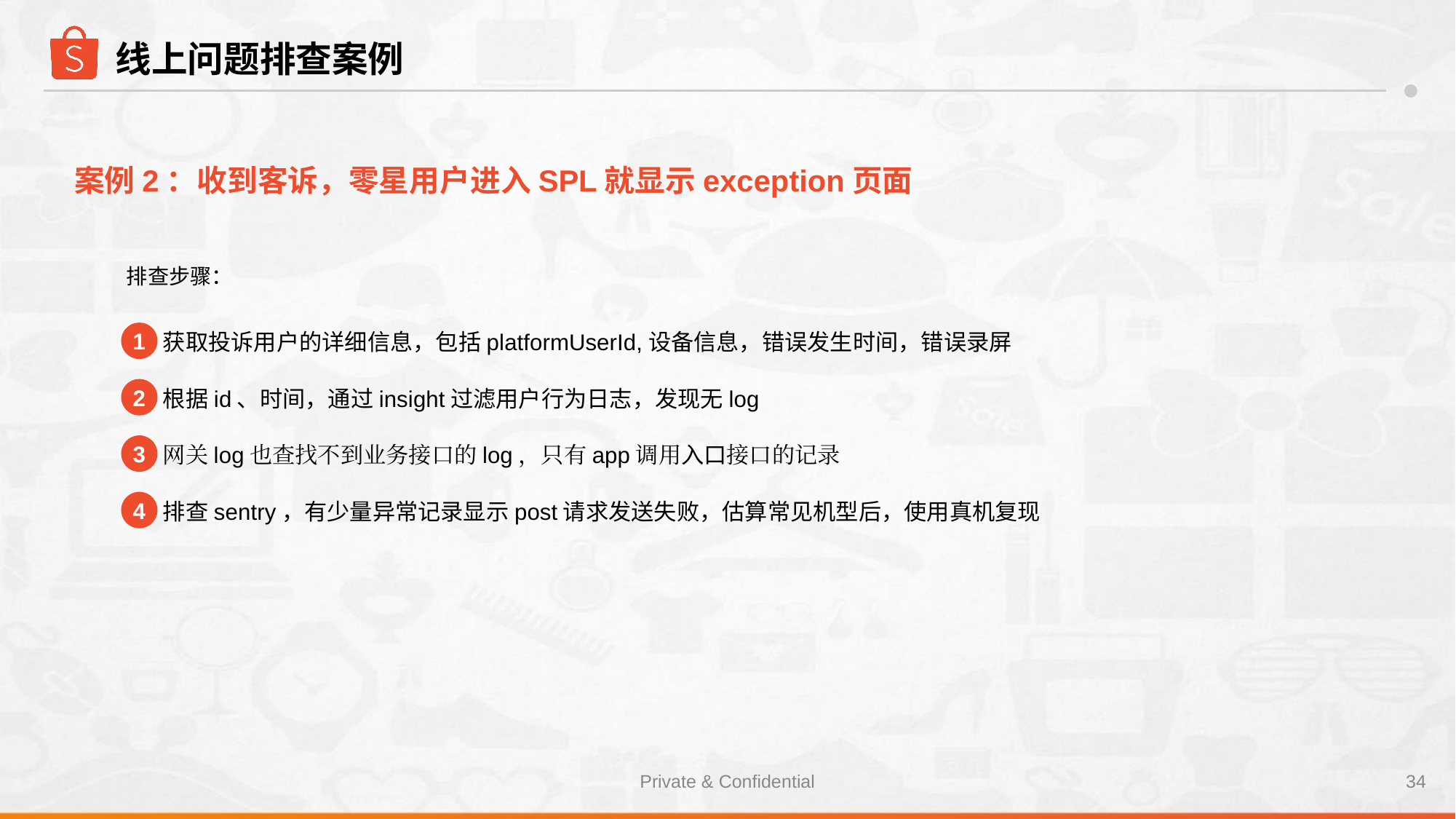

# 线上问题排查案例
案例2：收到客诉，零星用户进入SPL就显示exception页面
排查步骤：

1
获取投诉用户的详细信息，包括platformUserId,设备信息，错误发生时间，错误录屏

2
根据id、时间，通过insight过滤用户行为日志，发现无log

3
网关log也查找不到业务接口的log，只有app调用入口接口的记录

4
排查sentry，有少量异常记录显示post请求发送失败，估算常见机型后，使用真机复现
Private & Confidential
34